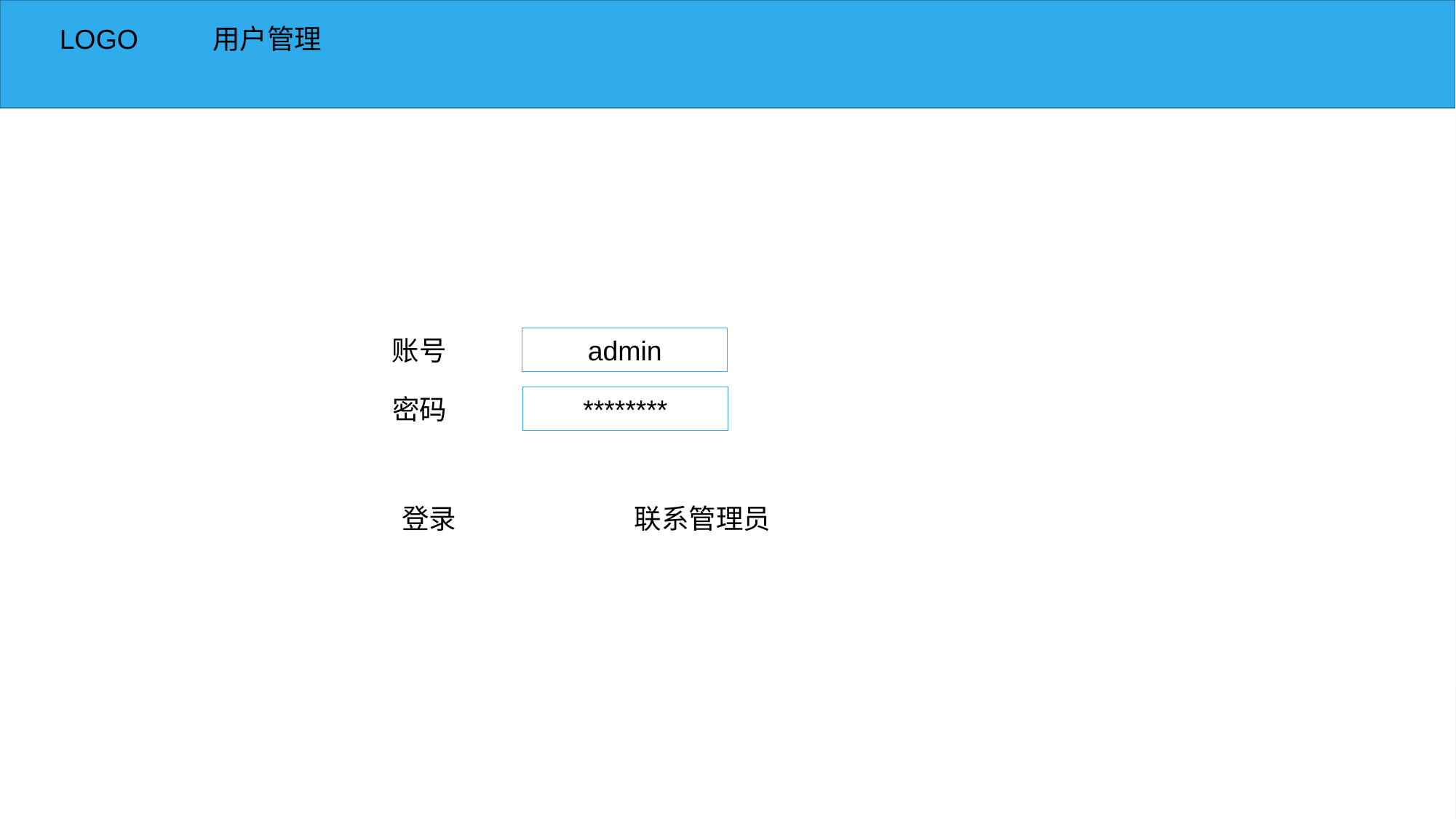

2017-04-30

LOGO
用户管理
账号
admin
密码
********
登录
联系管理员